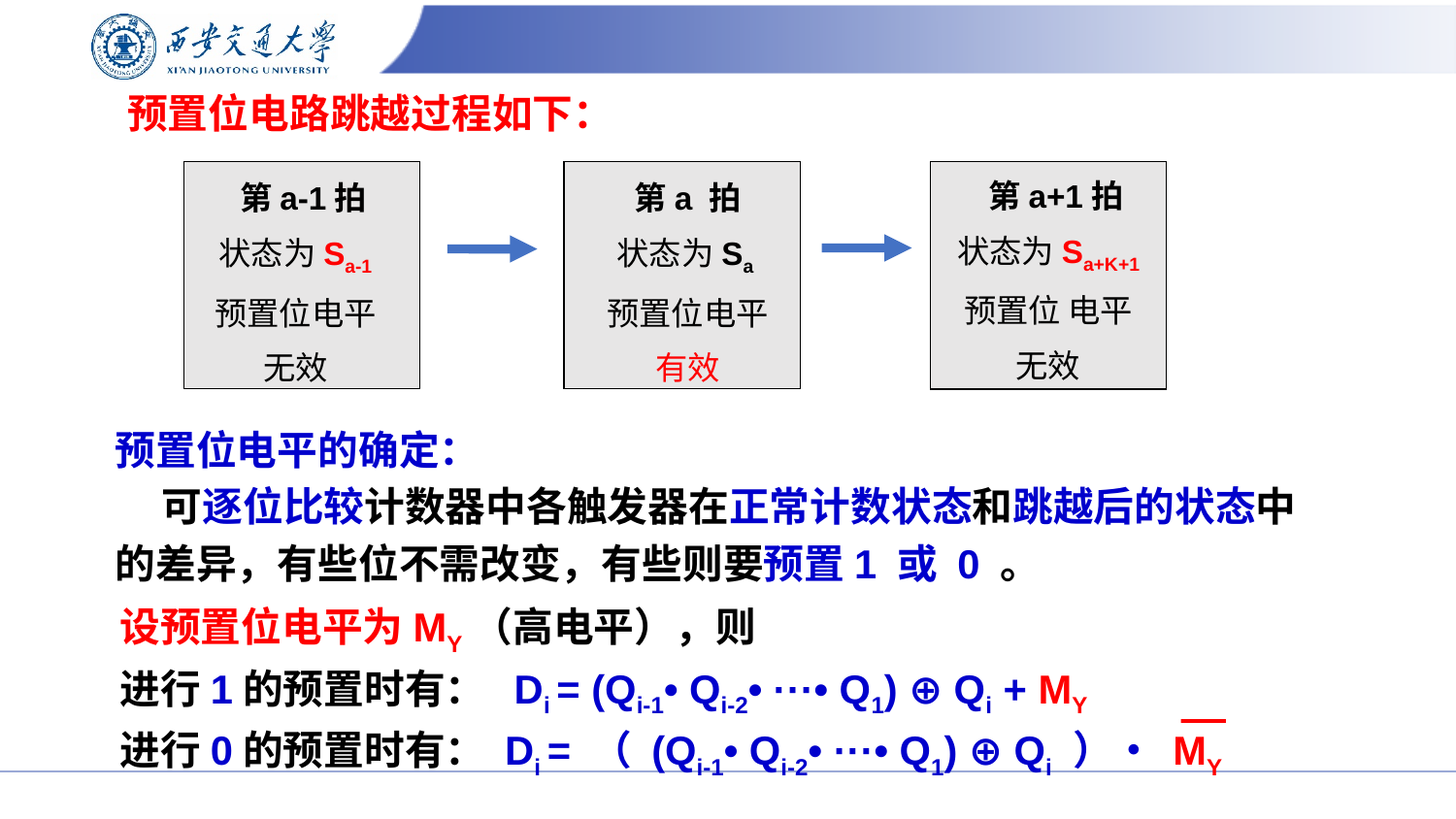

# 预置位电路跳越过程如下：

 第a-1拍
状态为Sa-1
预置位电平
无效

第a 拍
状态为Sa
预置位电平
有效

 第a+1拍
状态为Sa+K+1
预置位 电平
无效

预置位电平的确定：
    可逐位比较计数器中各触发器在正常计数状态和跳越后的状态中
的差异，有些位不需改变，有些则要预置1 或 0 。
设预置位电平为MY（高电平），则
进行1的预置时有：  Di = (Qi-1• Qi-2• ···• Q1) ⊕ Qi + MY
进行0的预置时有： Di = （ (Qi-1• Qi-2• ···• Q1) ⊕ Qi ）• MY